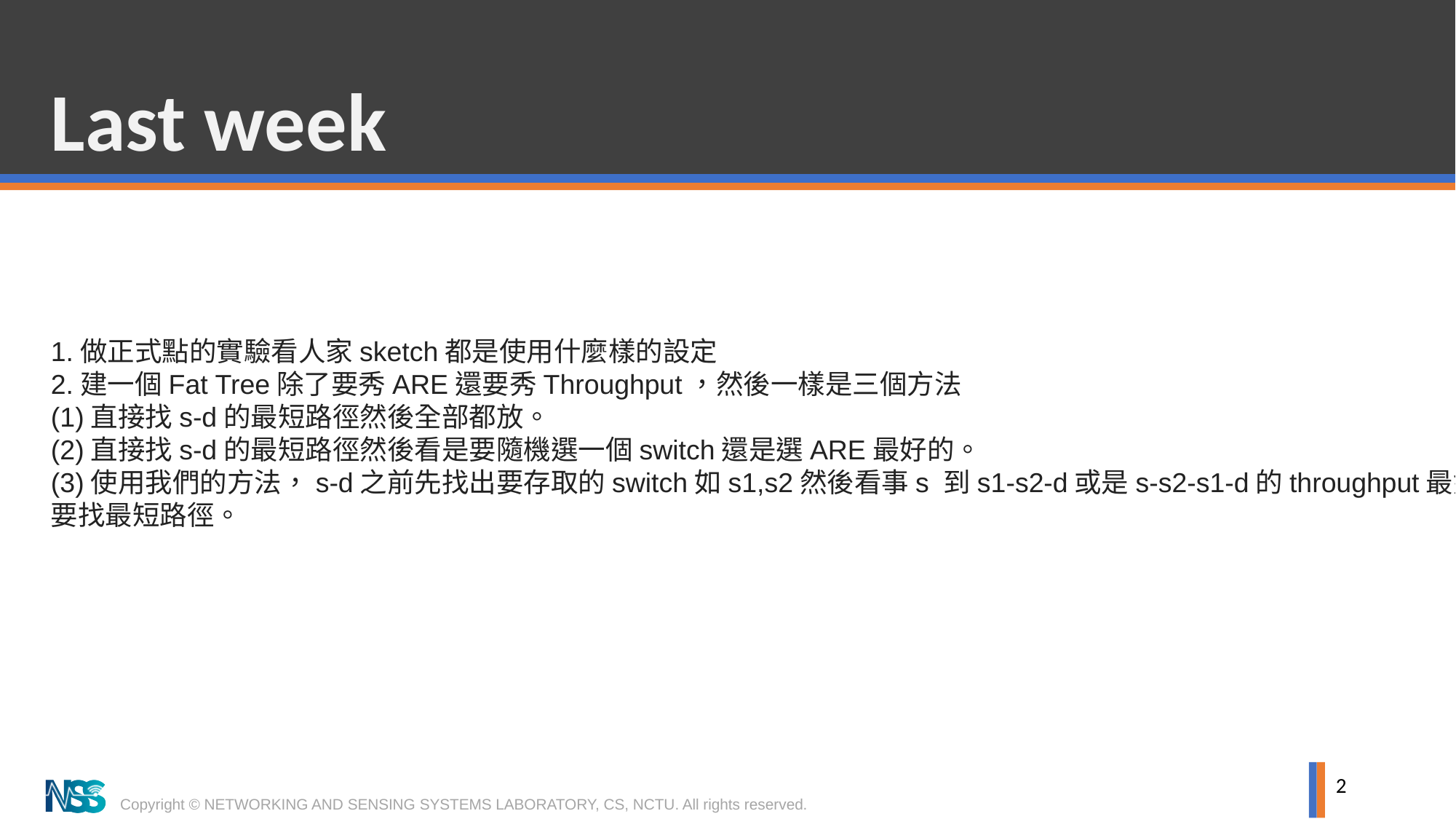

# Last week
1.做正式點的實驗看人家sketch都是使用什麼樣的設定
2.建一個Fat Tree除了要秀ARE還要秀Throughput，然後一樣是三個方法
(1)直接找s-d的最短路徑然後全部都放。
(2)直接找s-d的最短路徑然後看是要隨機選一個switch還是選ARE最好的。
(3)使用我們的方法，s-d之前先找出要存取的switch如s1,s2然後看事s 到s1-s2-d或是s-s2-s1-d的throughput最好，其中s-s1 s1-s2 s2-d也都是要找最短路徑。
2